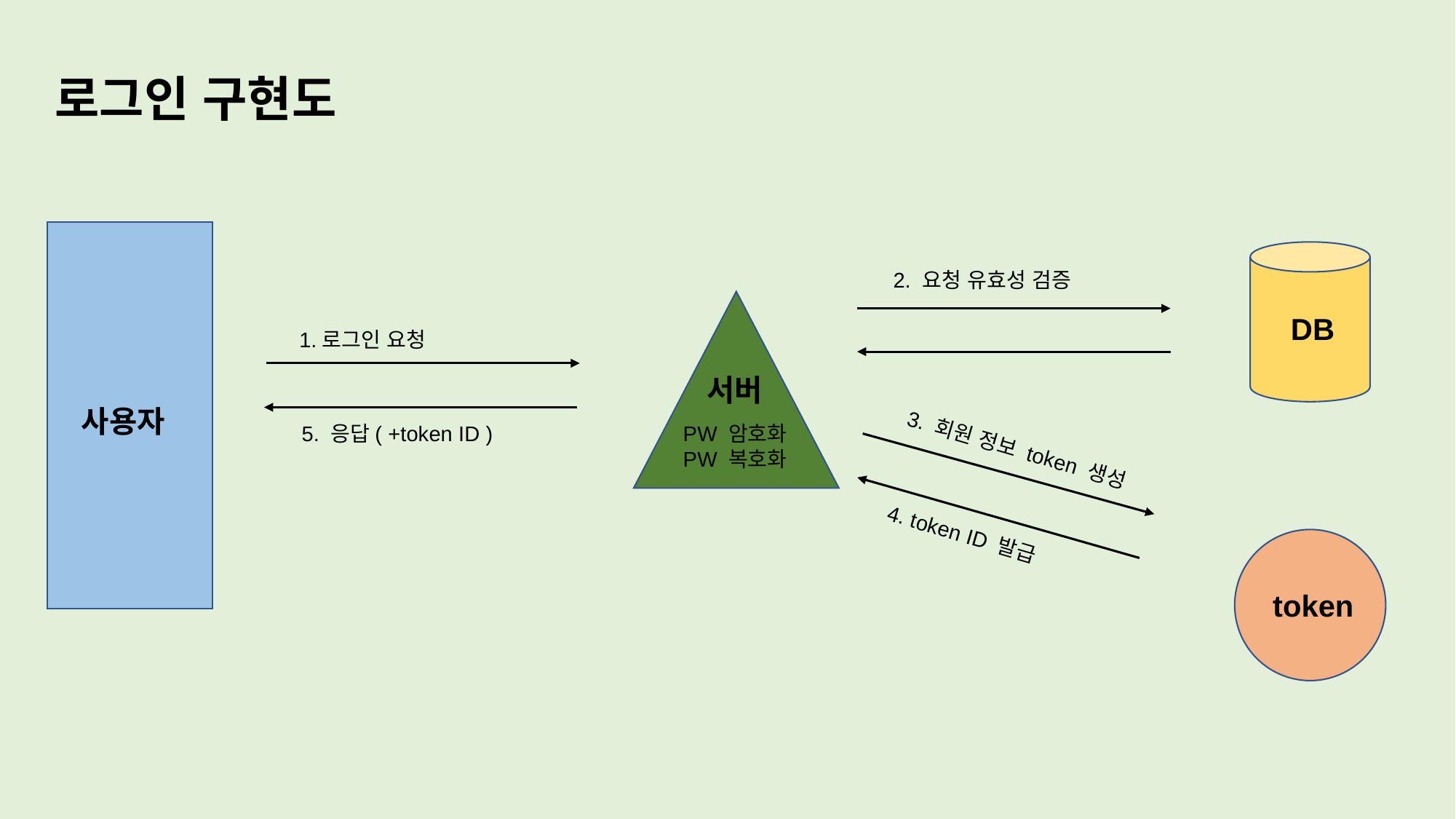

로그인 구현도

2. 요청 유효성 검증

DB
1.로그인 요청
서버
사용자
5. 응답( +token ID )
PW 암호화
PW 복호화
3. 회원 정보 token 생성
4. token ID 발급

token